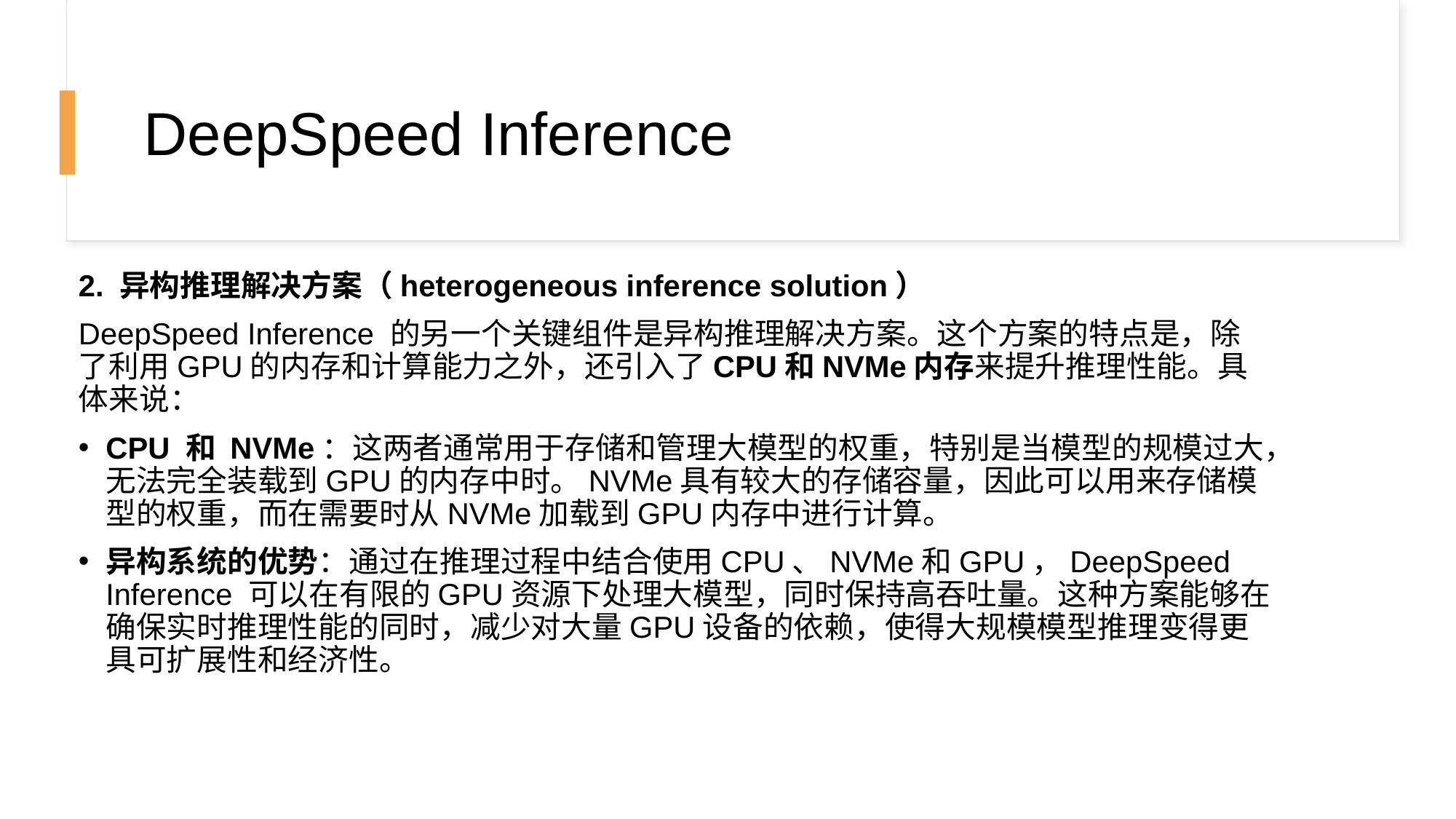

# DeepSpeed Inference

2. 异构推理解决方案（heterogeneous inference solution）
DeepSpeed Inference 的另一个关键组件是异构推理解决方案。这个方案的特点是，除了利用GPU的内存和计算能力之外，还引入了CPU和NVMe内存来提升推理性能。具体来说：
CPU 和 NVMe：这两者通常用于存储和管理大模型的权重，特别是当模型的规模过大，无法完全装载到GPU的内存中时。NVMe具有较大的存储容量，因此可以用来存储模型的权重，而在需要时从NVMe加载到GPU内存中进行计算。
异构系统的优势：通过在推理过程中结合使用CPU、NVMe和GPU，DeepSpeed Inference 可以在有限的GPU资源下处理大模型，同时保持高吞吐量。这种方案能够在确保实时推理性能的同时，减少对大量GPU设备的依赖，使得大规模模型推理变得更具可扩展性和经济性。